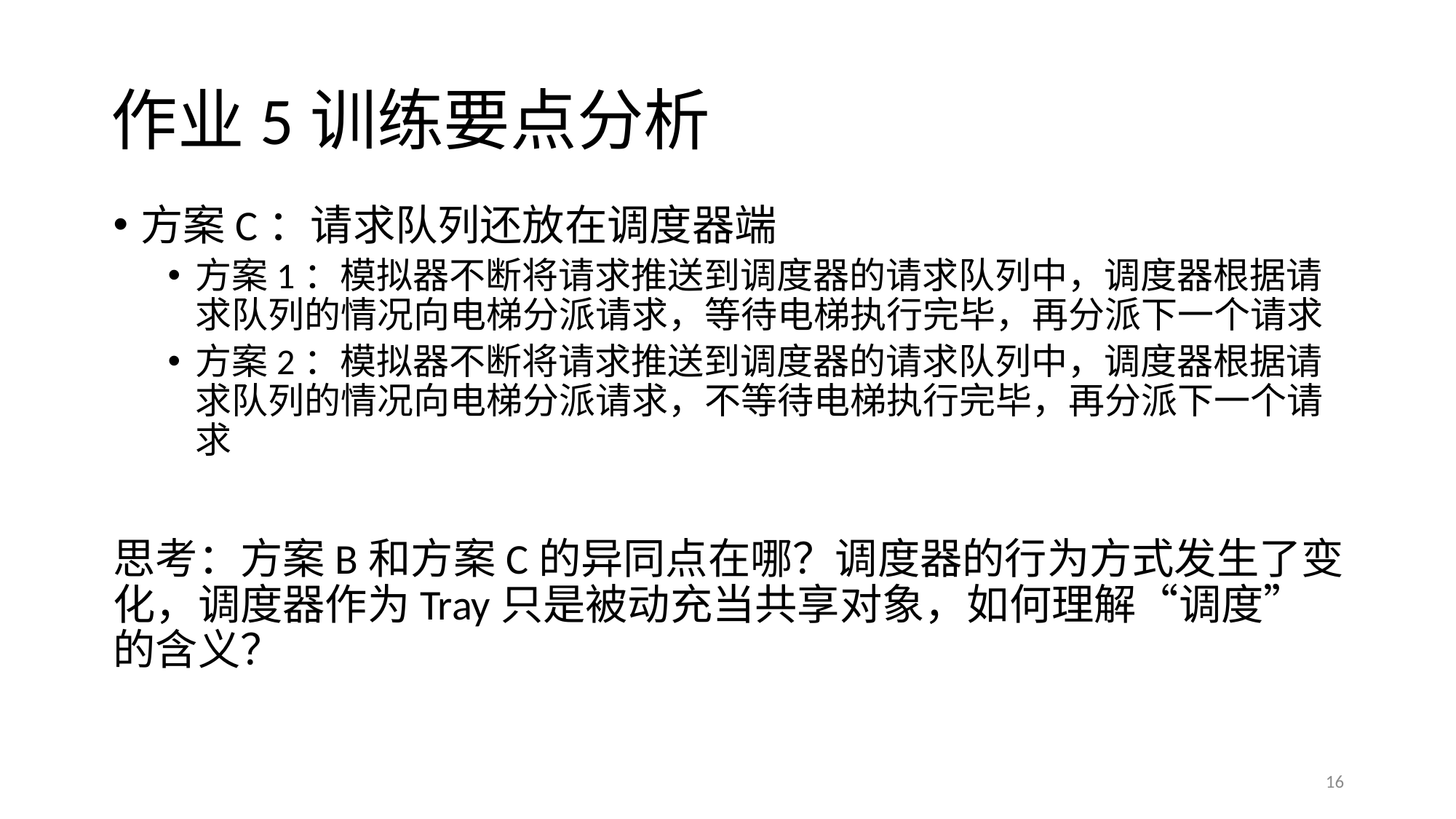

# 作业5训练要点分析
方案C：请求队列还放在调度器端
方案1：模拟器不断将请求推送到调度器的请求队列中，调度器根据请求队列的情况向电梯分派请求，等待电梯执行完毕，再分派下一个请求
方案2：模拟器不断将请求推送到调度器的请求队列中，调度器根据请求队列的情况向电梯分派请求，不等待电梯执行完毕，再分派下一个请求

思考：方案B和方案C的异同点在哪？调度器的行为方式发生了变化，调度器作为Tray只是被动充当共享对象，如何理解“调度”的含义？
16